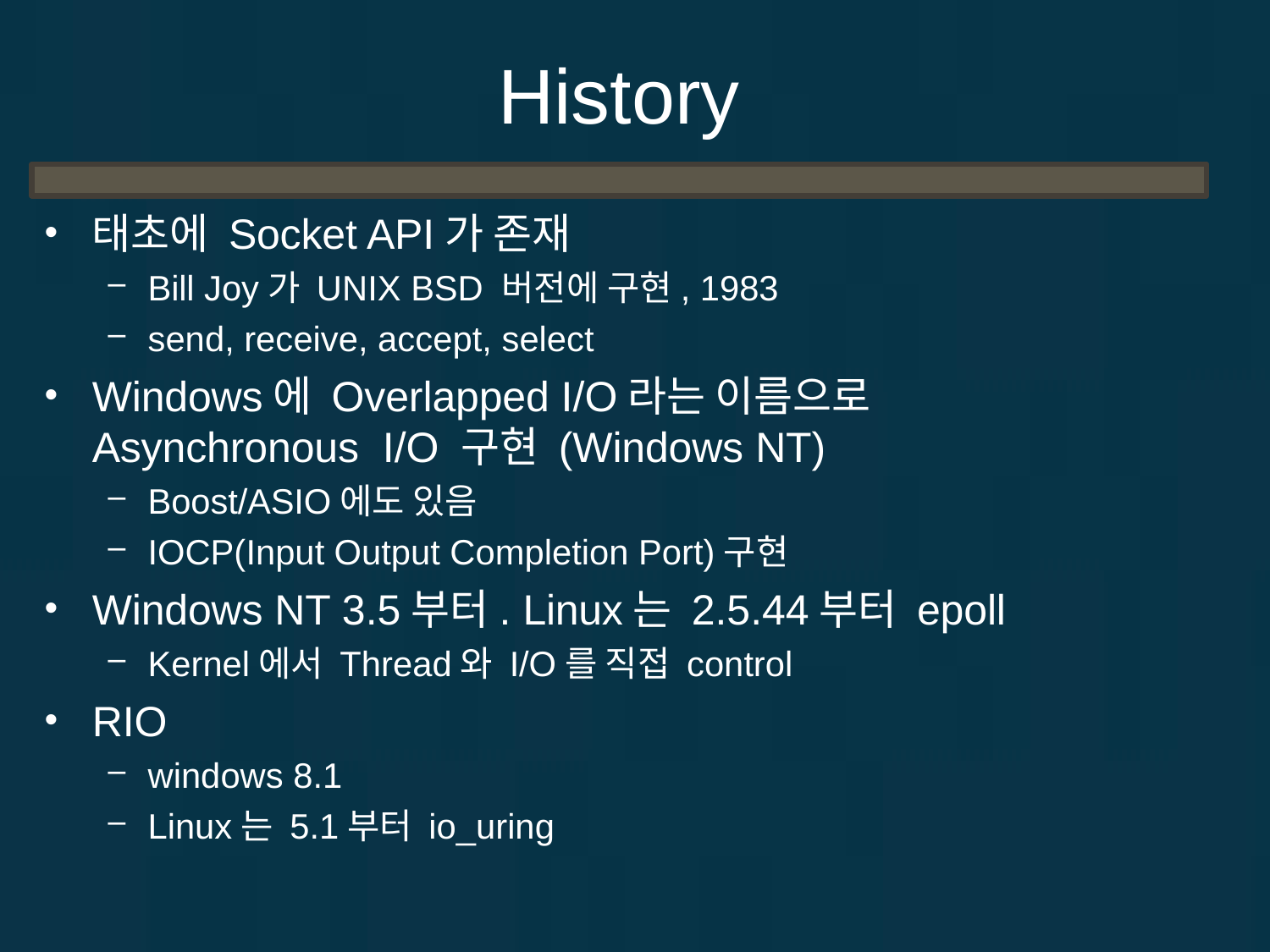

# History
태초에 Socket API가 존재
Bill Joy가 UNIX BSD 버전에 구현, 1983
send, receive, accept, select
Windows에 Overlapped I/O라는 이름으로 Asynchronous  I/O 구현 (Windows NT)
Boost/ASIO에도 있음
IOCP(Input Output Completion Port)구현
Windows NT 3.5부터. Linux는 2.5.44부터 epoll
Kernel에서 Thread와 I/O를 직접 control
RIO
windows 8.1
Linux는 5.1부터 io_uring